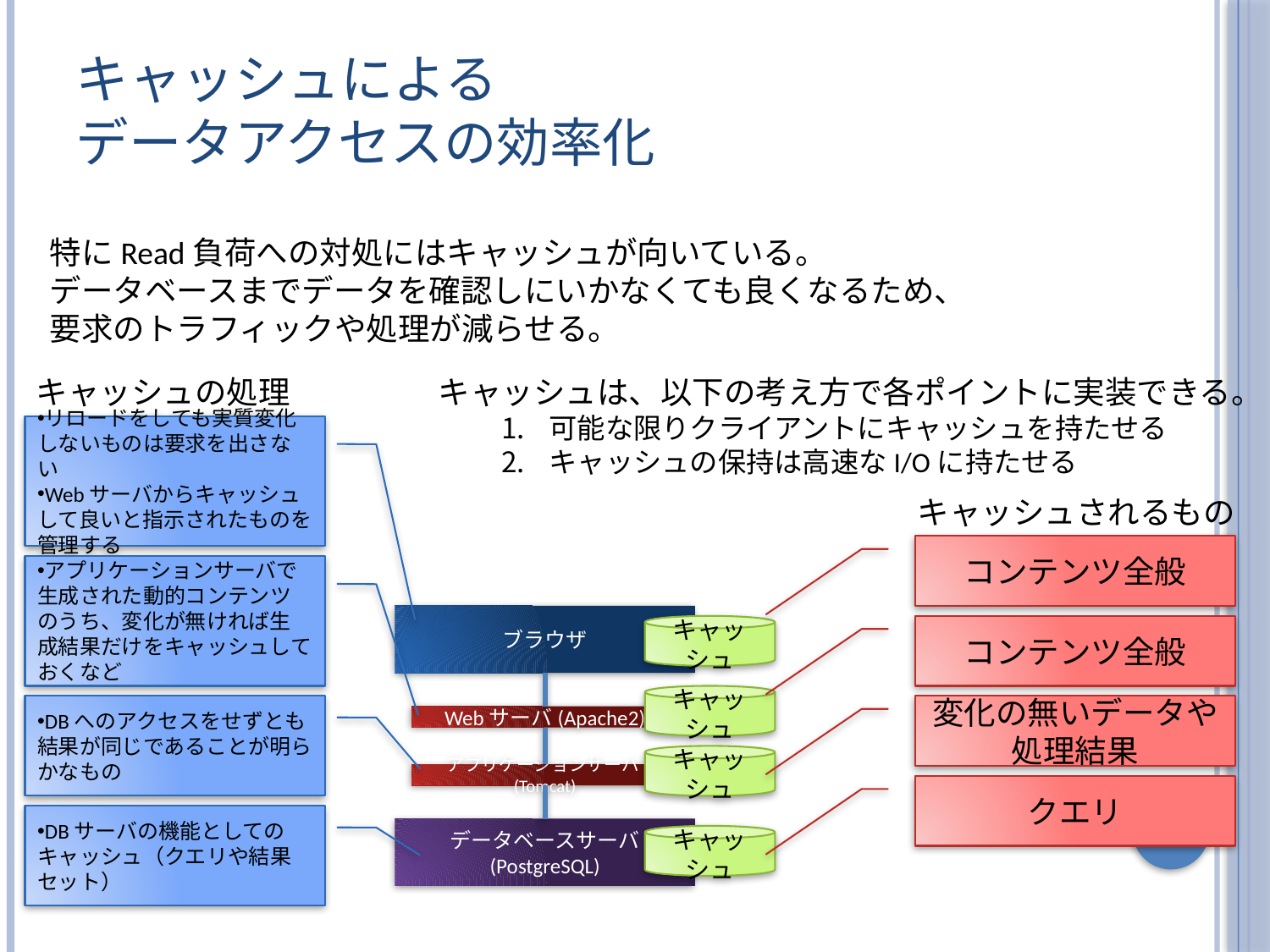

# キャッシュによる データアクセスの効率化
特にRead負荷への対処にはキャッシュが向いている。
データベースまでデータを確認しにいかなくても良くなるため、
要求のトラフィックや処理が減らせる。
キャッシュの処理
キャッシュは、以下の考え方で各ポイントに実装できる。
可能な限りクライアントにキャッシュを持たせる
キャッシュの保持は高速なI/Oに持たせる
リロードをしても実質変化しないものは要求を出さない
Webサーバからキャッシュして良いと指示されたものを管理する
キャッシュされるもの
コンテンツ全般
アプリケーションサーバで生成された動的コンテンツのうち、変化が無ければ生成結果だけをキャッシュしておくなど
ブラウザ
Webサーバ(Apache2)
アプリケーションサーバ(Tomcat)
データベースサーバ
(PostgreSQL)
キャッシュ
コンテンツ全般
キャッシュ
DBへのアクセスをせずとも結果が同じであることが明らかなもの
変化の無いデータや処理結果
キャッシュ
クエリ
16
DBサーバの機能としてのキャッシュ（クエリや結果セット）
キャッシュ